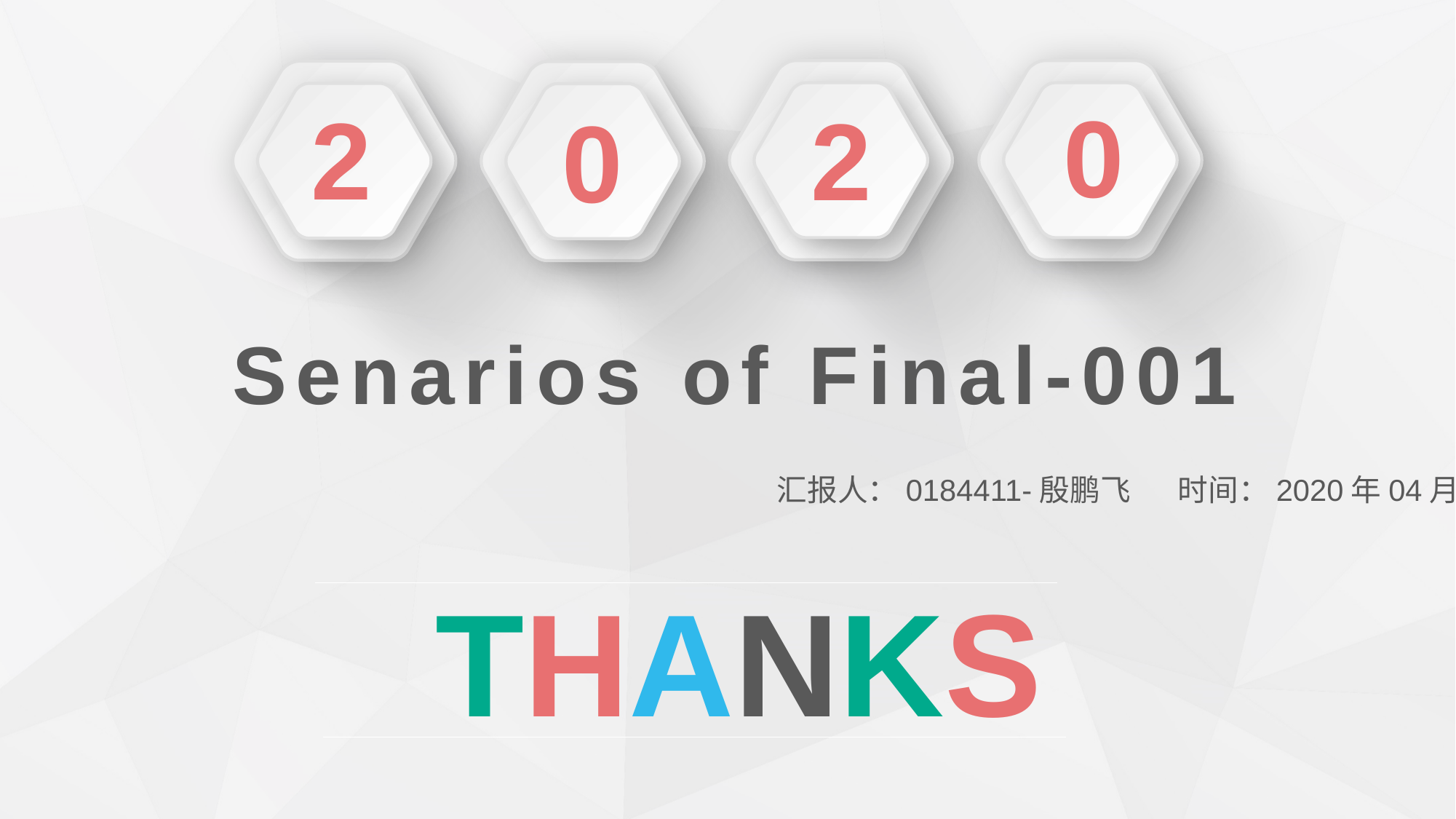

232,112,113
64,64,64

0
2
2
0
Senarios of Final-001
汇报人：0184411-殷鹏飞       时间：2020年04月
THANKS